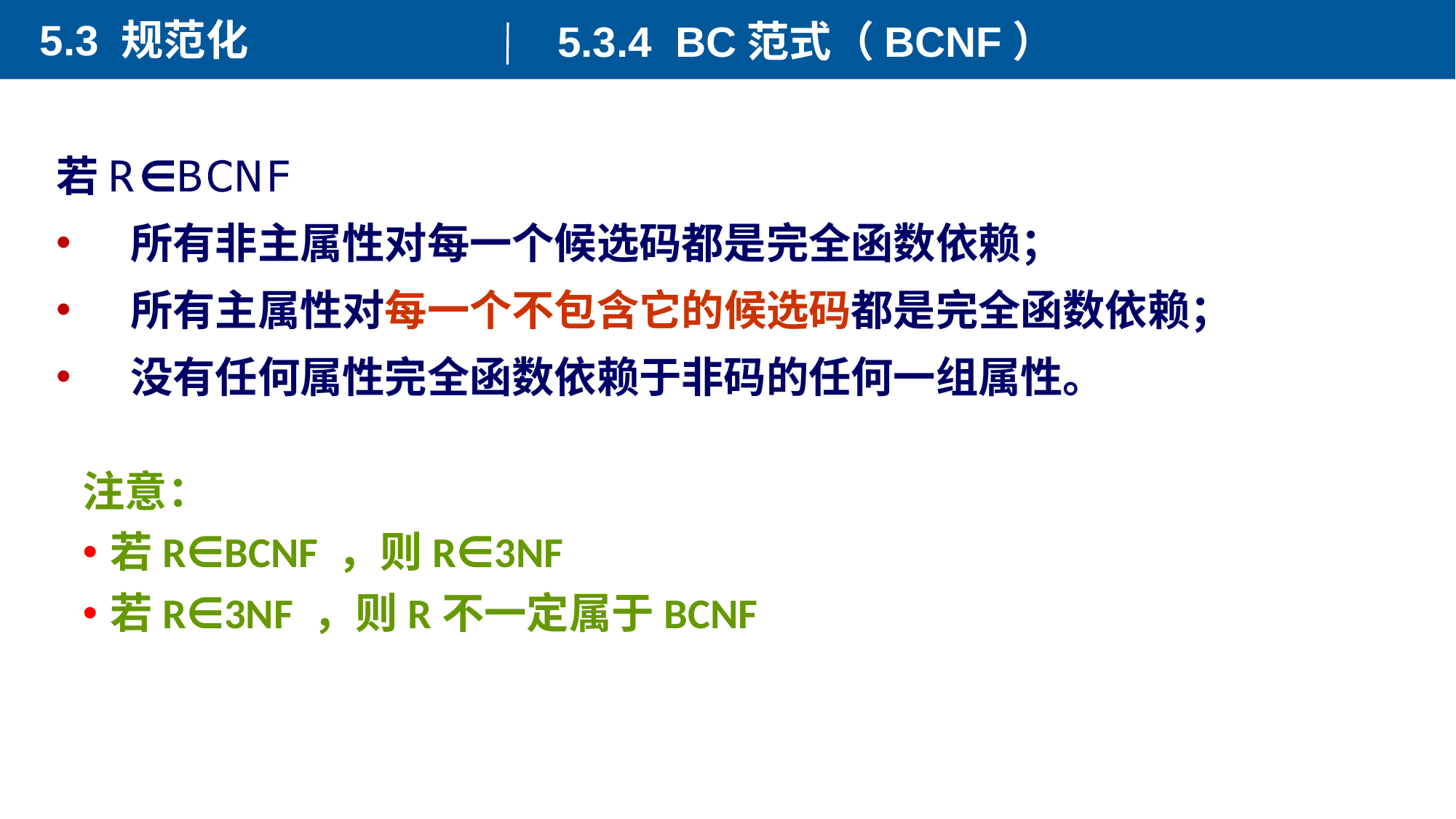

5.3 规范化
5.3.4  BC范式（BCNF）
若R∈BCNF
 所有非主属性对每一个候选码都是完全函数依赖；
 所有主属性对每一个不包含它的候选码都是完全函数依赖；
 没有任何属性完全函数依赖于非码的任何一组属性。
注意：
若R∈BCNF ，则R∈3NF
若R∈3NF ，则R不一定属于BCNF